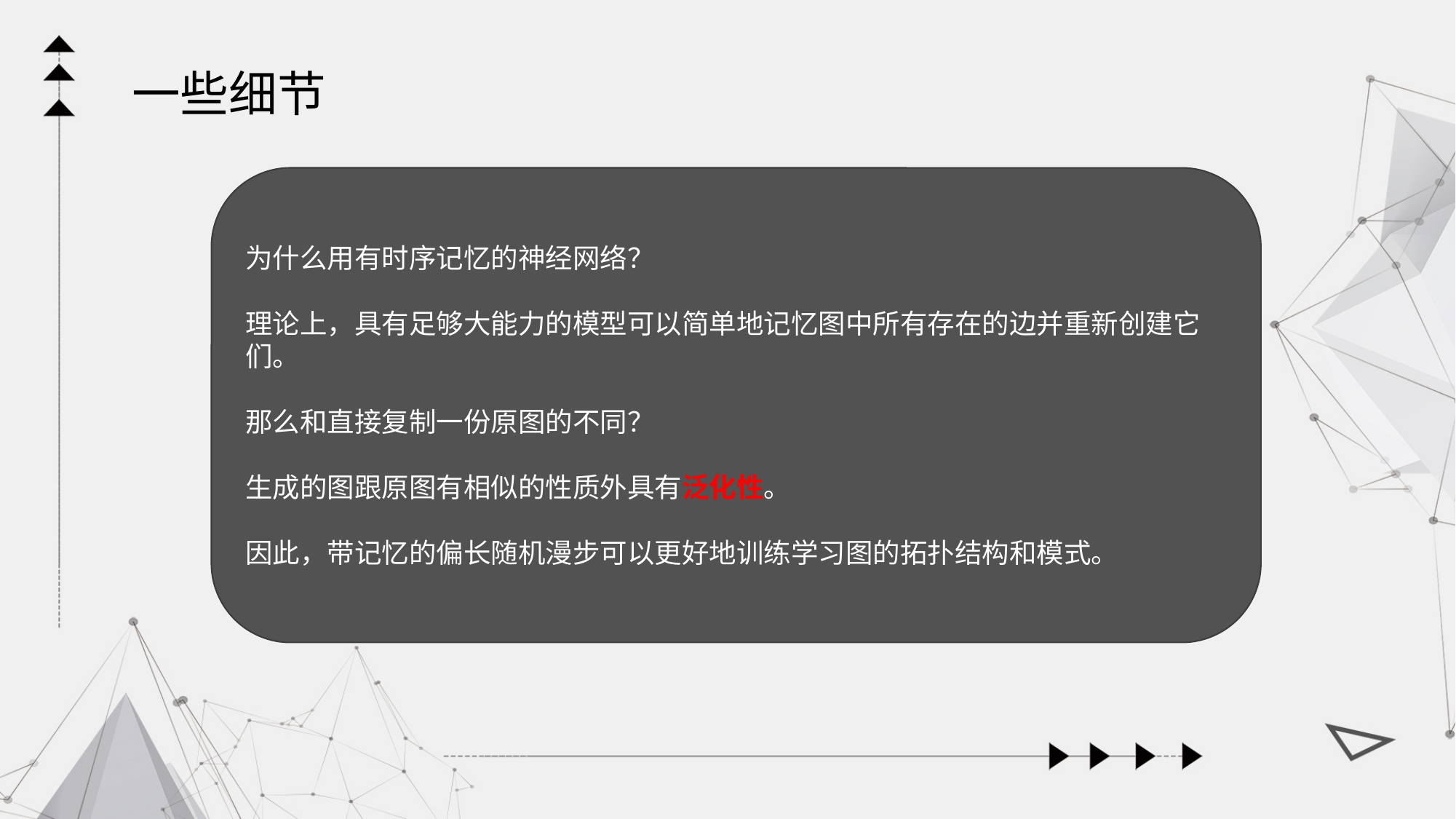

一些细节
为什么用有时序记忆的神经网络？

理论上，具有足够大能力的模型可以简单地记忆图中所有存在的边并重新创建它们。

那么和直接复制一份原图的不同？

生成的图跟原图有相似的性质外具有泛化性。

因此，带记忆的偏长随机漫步可以更好地训练学习图的拓扑结构和模式。